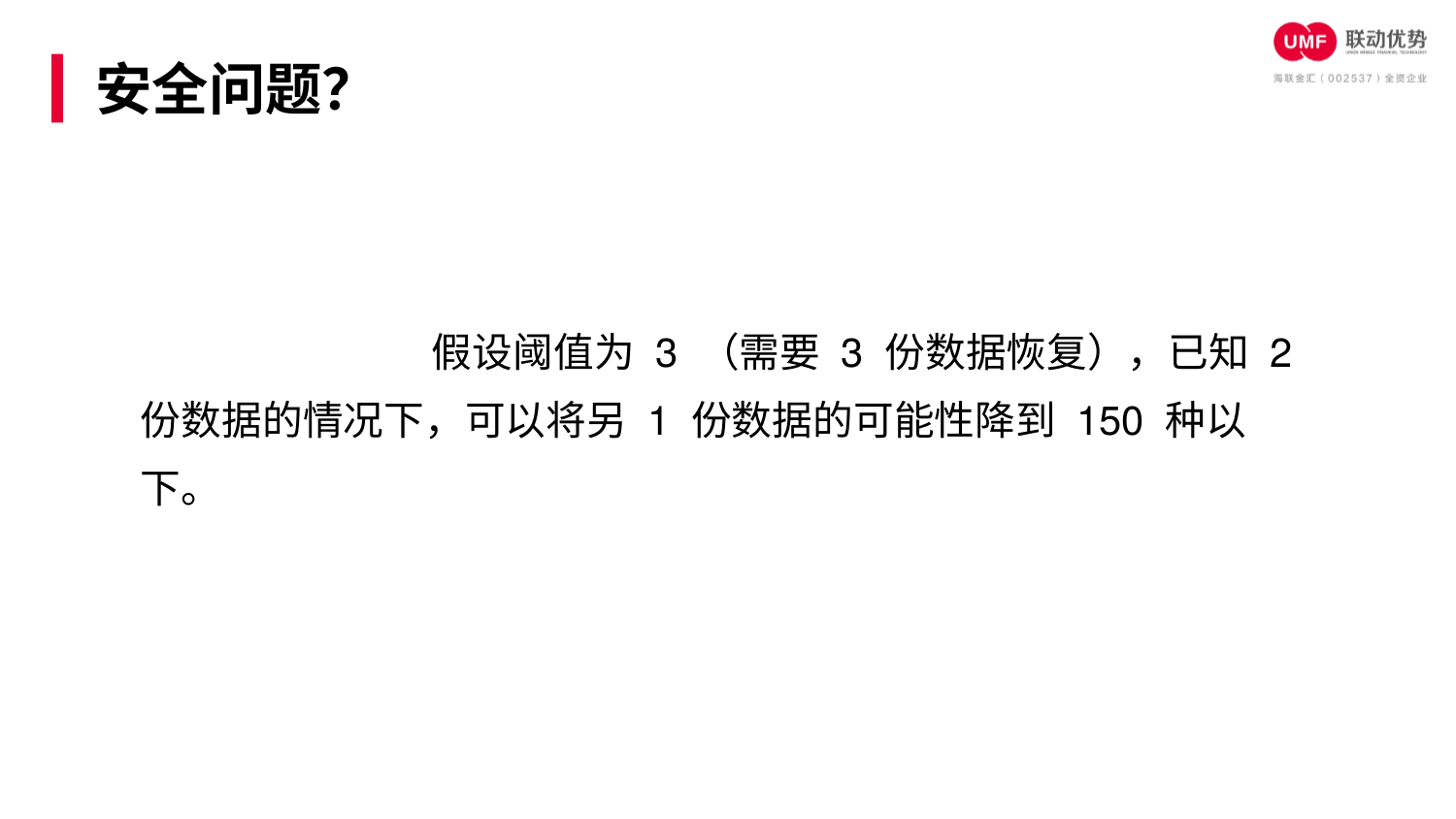

安全问题？
		假设阈值为 3 （需要 3 份数据恢复），已知 2 份数据的情况下，可以将另 1 份数据的可能性降到 150 种以下。